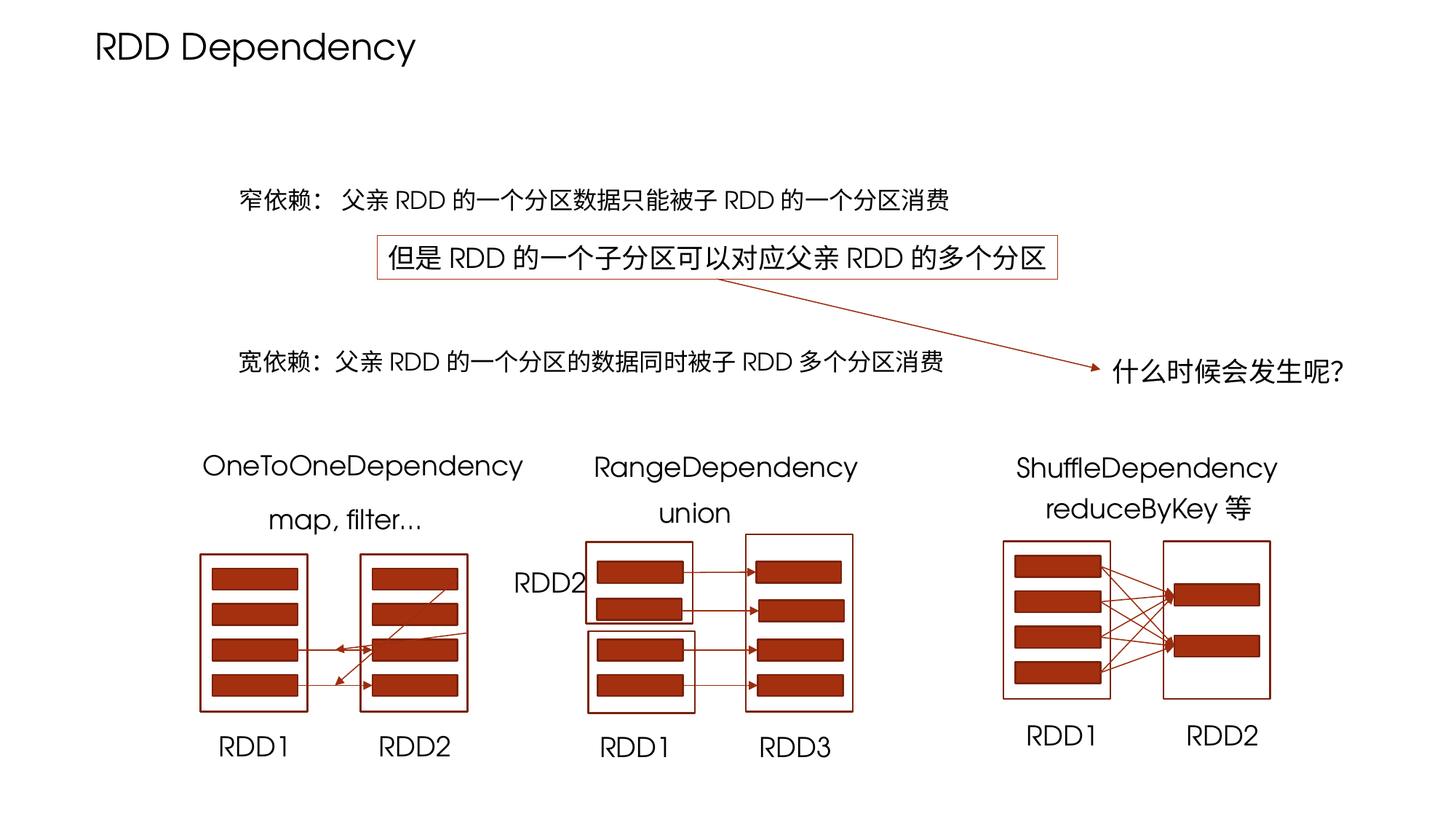

RDD Dependency
窄依赖： 父亲RDD的一个分区数据只能被子RDD的一个分区消费
但是RDD的一个子分区可以对应父亲RDD的多个分区
宽依赖：父亲RDD的一个分区的数据同时被子RDD多个分区消费
什么时候会发生呢？
OneToOneDependency
RangeDependency
ShuffleDependency
reduceByKey等
union
map, filter…

RDD2

RDD1
RDD2
RDD1
RDD2
RDD1
RDD3